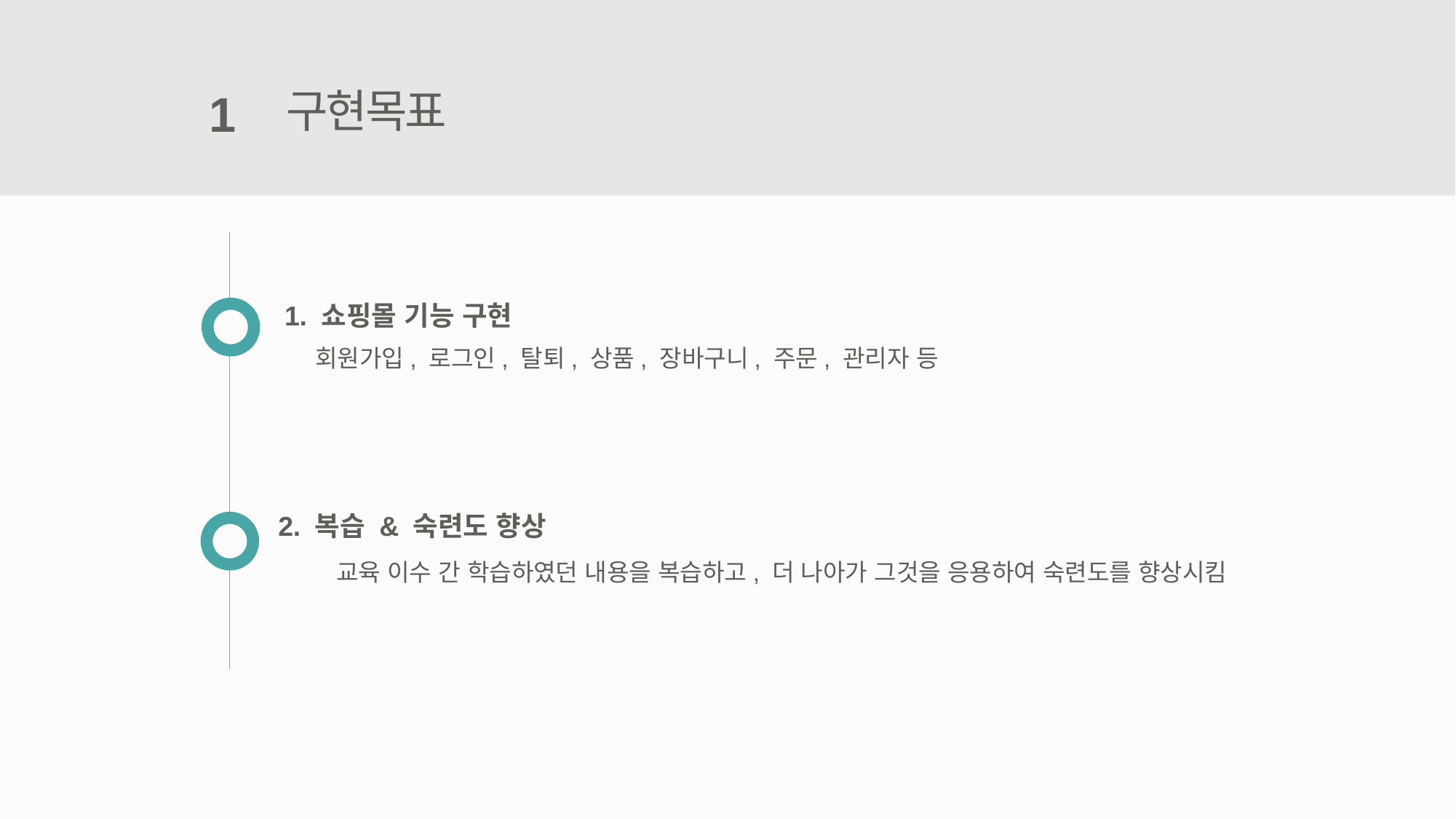

구현목표
1

1. 쇼핑몰 기능 구현
회원가입, 로그인, 탈퇴, 상품, 장바구니, 주문, 관리자 등
2. 복습 & 숙련도 향상
교육 이수 간 학습하였던 내용을 복습하고, 더 나아가 그것을 응용하여 숙련도를 향상시킴